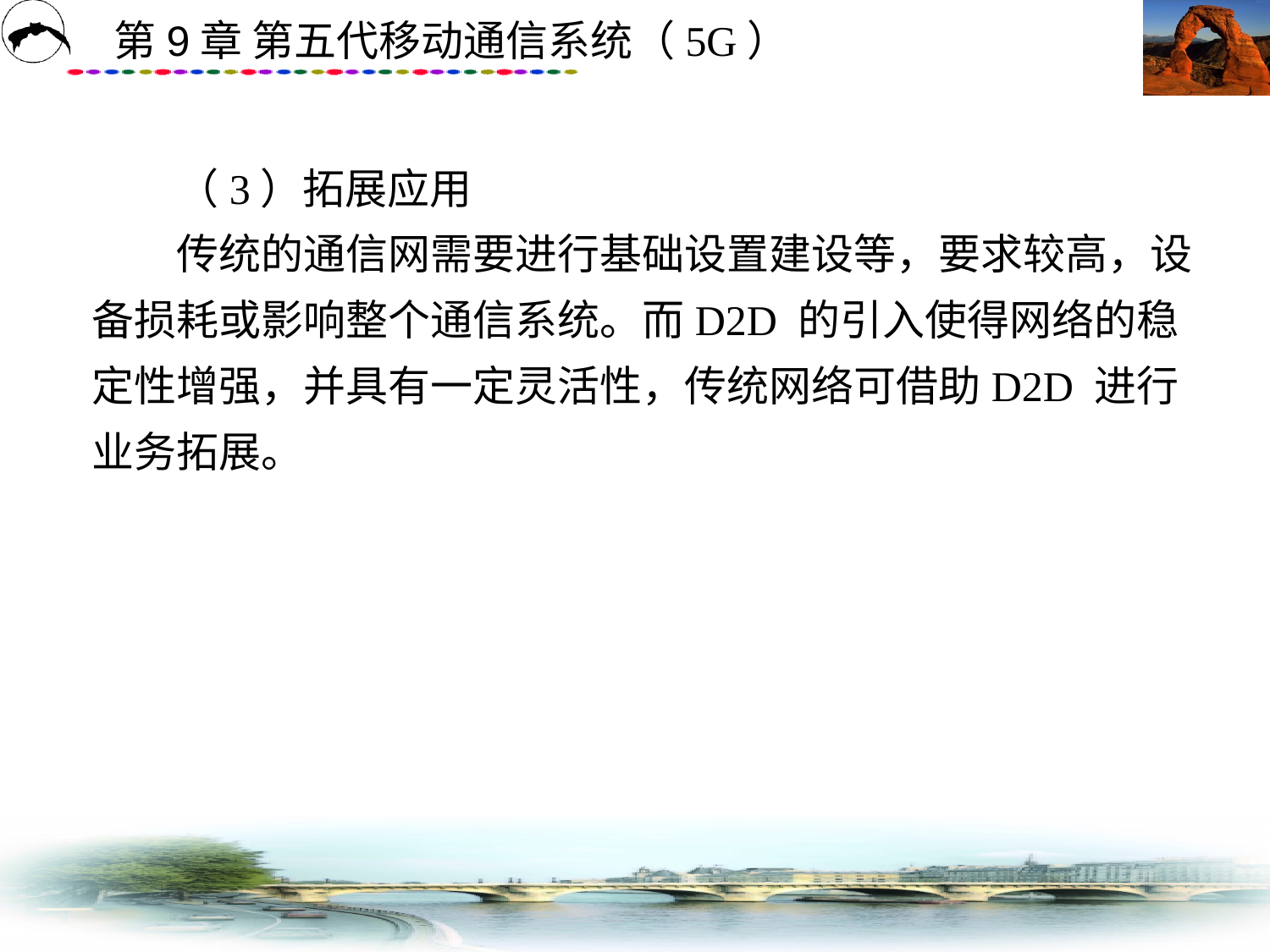

# （3）拓展应用 　　传统的通信网需要进行基础设置建设等，要求较高，设备损耗或影响整个通信系统。而D2D 的引入使得网络的稳定性增强，并具有一定灵活性，传统网络可借助D2D 进行业务拓展。